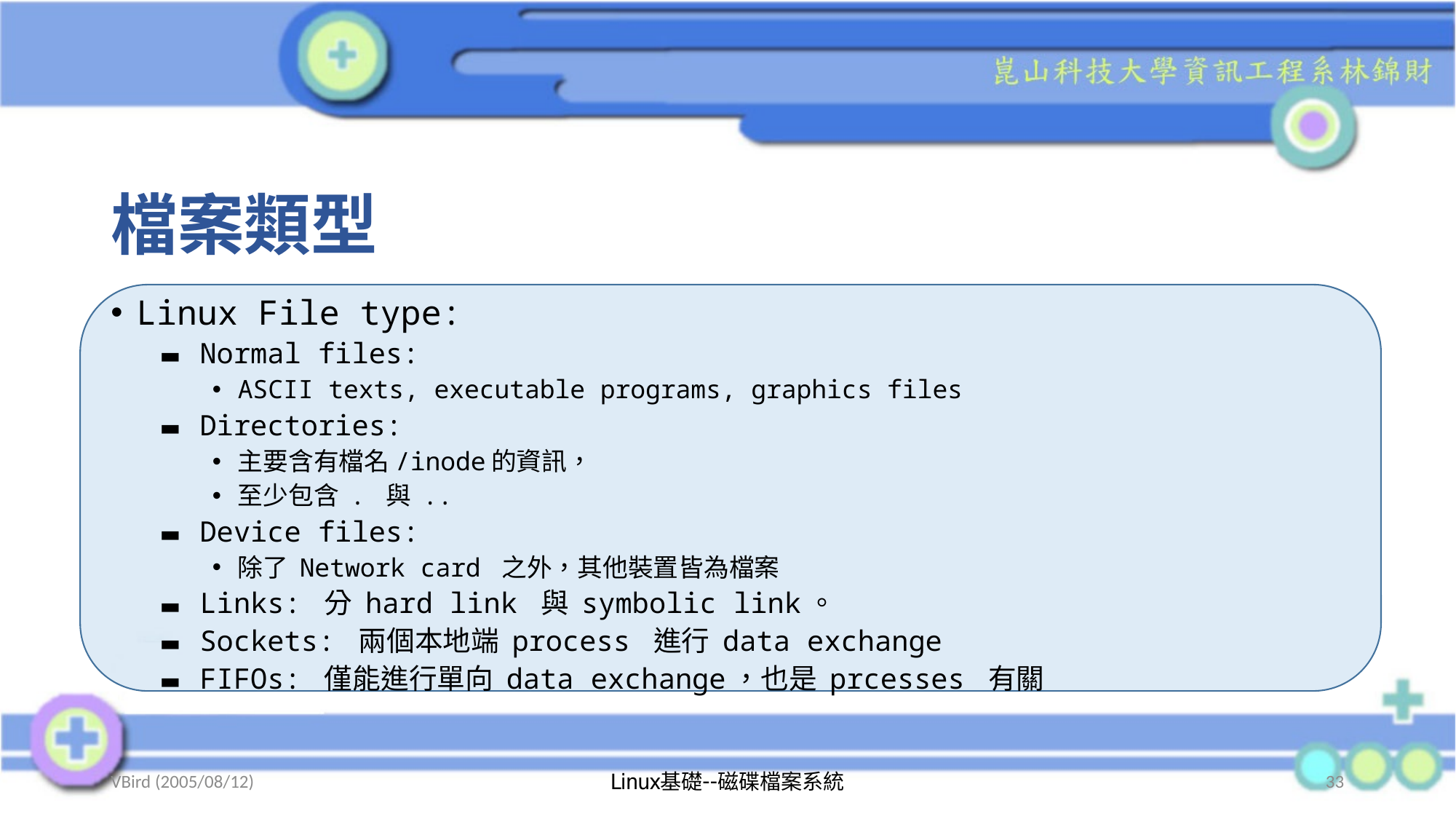

# 檔案類型

Linux File type:
Normal files:
ASCII texts, executable programs, graphics files
Directories:
主要含有檔名/inode的資訊，
至少包含 . 與 ..
Device files:
除了 Network card 之外，其他裝置皆為檔案
Links: 分 hard link 與 symbolic link。
Sockets: 兩個本地端 process 進行 data exchange
FIFOs: 僅能進行單向 data exchange，也是 prcesses 有關
VBird (2005/08/12)
Linux基礎--磁碟檔案系統
33